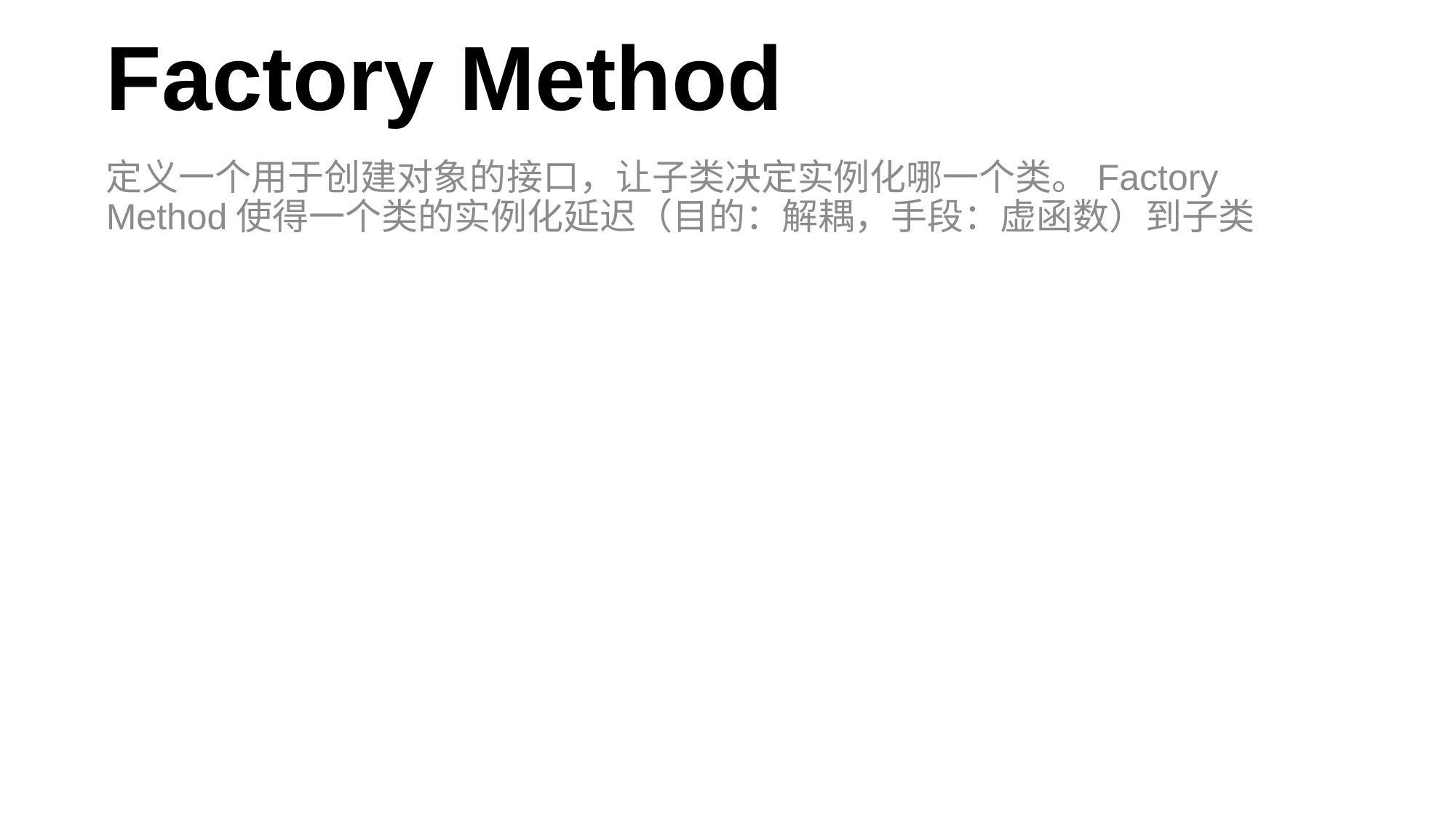

# Factory Method
定义一个用于创建对象的接口，让子类决定实例化哪一个类。Factory Method使得一个类的实例化延迟（目的：解耦，手段：虚函数）到子类